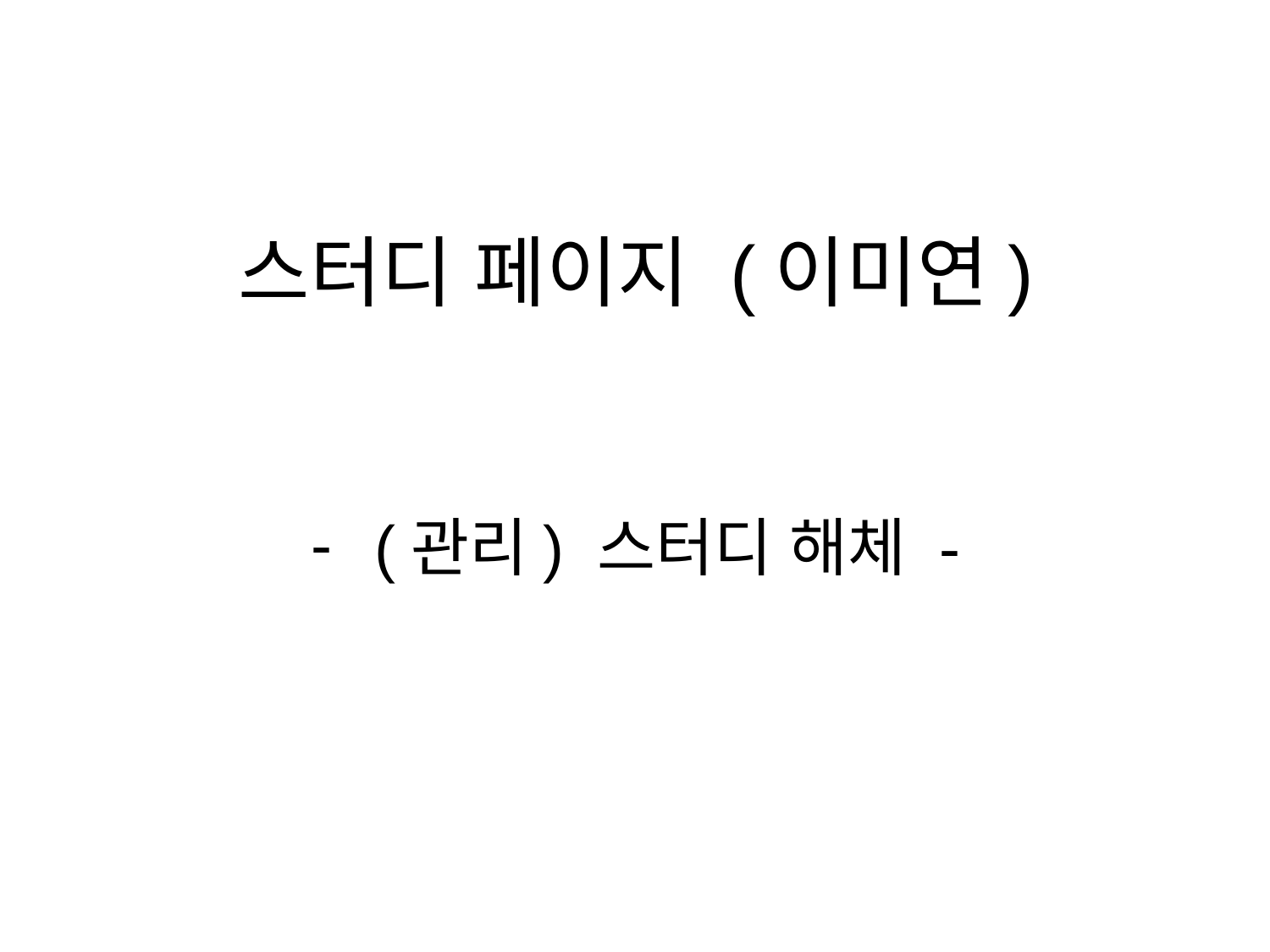

# 스터디 페이지 (이미연)
(관리) 스터디 해체 -